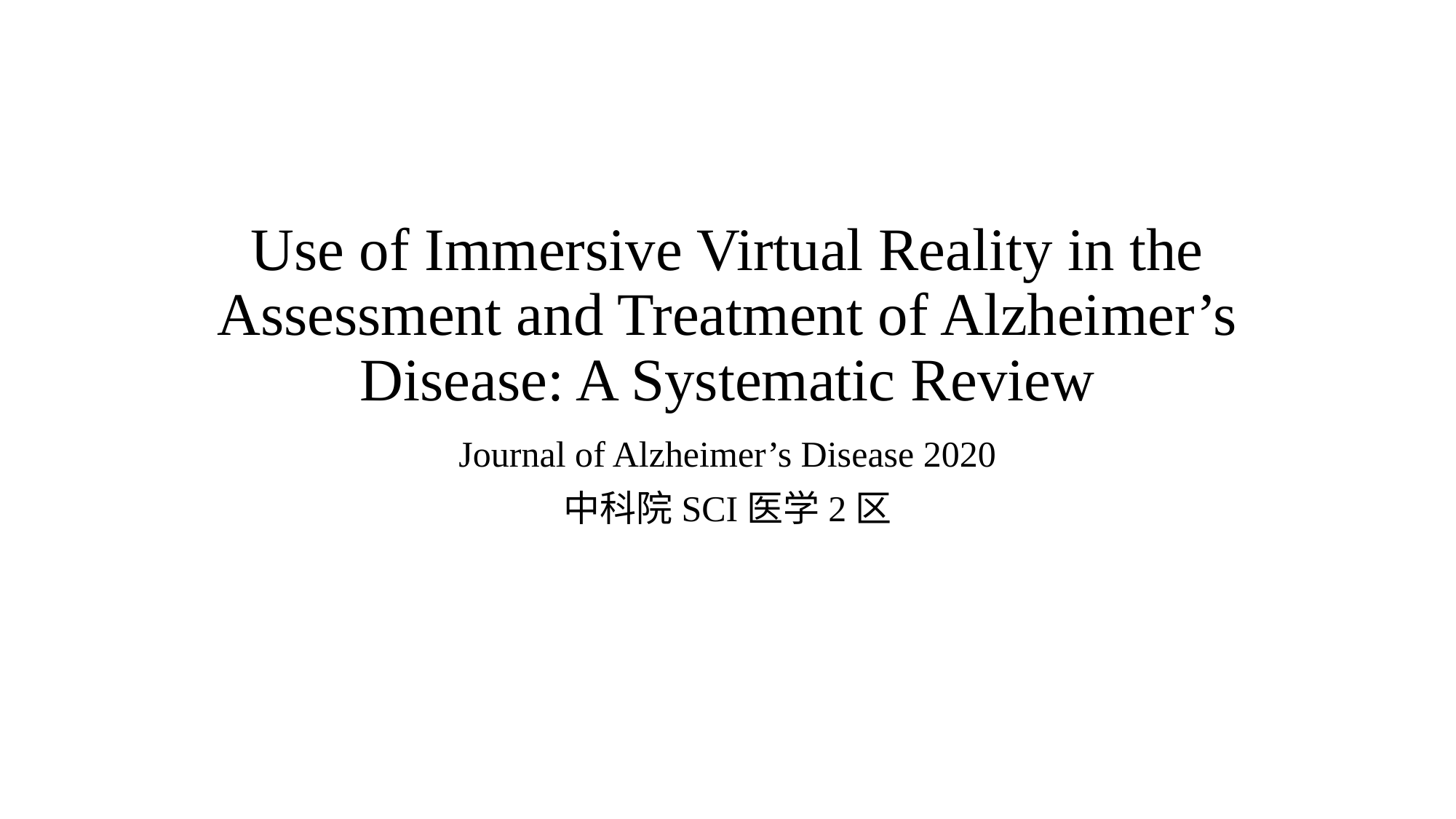

# Use of Immersive Virtual Reality in the Assessment and Treatment of Alzheimer’s Disease: A Systematic Review
Journal of Alzheimer’s Disease 2020
中科院SCI医学2区